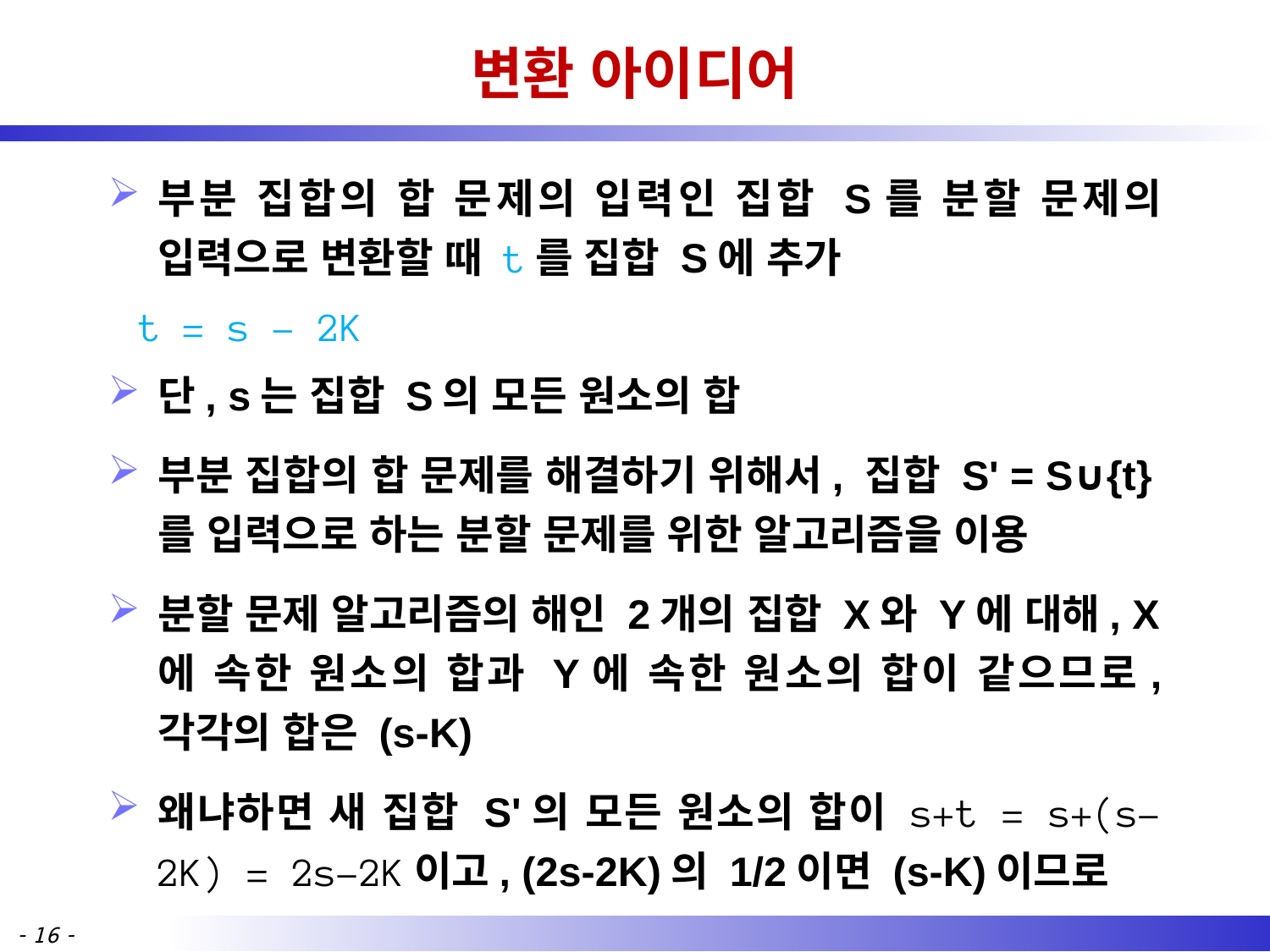

# 변환 아이디어
부분 집합의 합 문제의 입력인 집합 S를 분할 문제의 입력으로 변환할 때 t를 집합 S에 추가
	 t = s - 2K
단, s는 집합 S의 모든 원소의 합
부분 집합의 합 문제를 해결하기 위해서, 집합 S' = S∪{t}를 입력으로 하는 분할 문제를 위한 알고리즘을 이용
분할 문제 알고리즘의 해인 2개의 집합 X와 Y에 대해, X에 속한 원소의 합과 Y에 속한 원소의 합이 같으므로, 각각의 합은 (s-K)
왜냐하면 새 집합 S'의 모든 원소의 합이 s+t = s+(s-2K) = 2s-2K이고, (2s-2K)의 1/2이면 (s-K)이므로
- 16 -